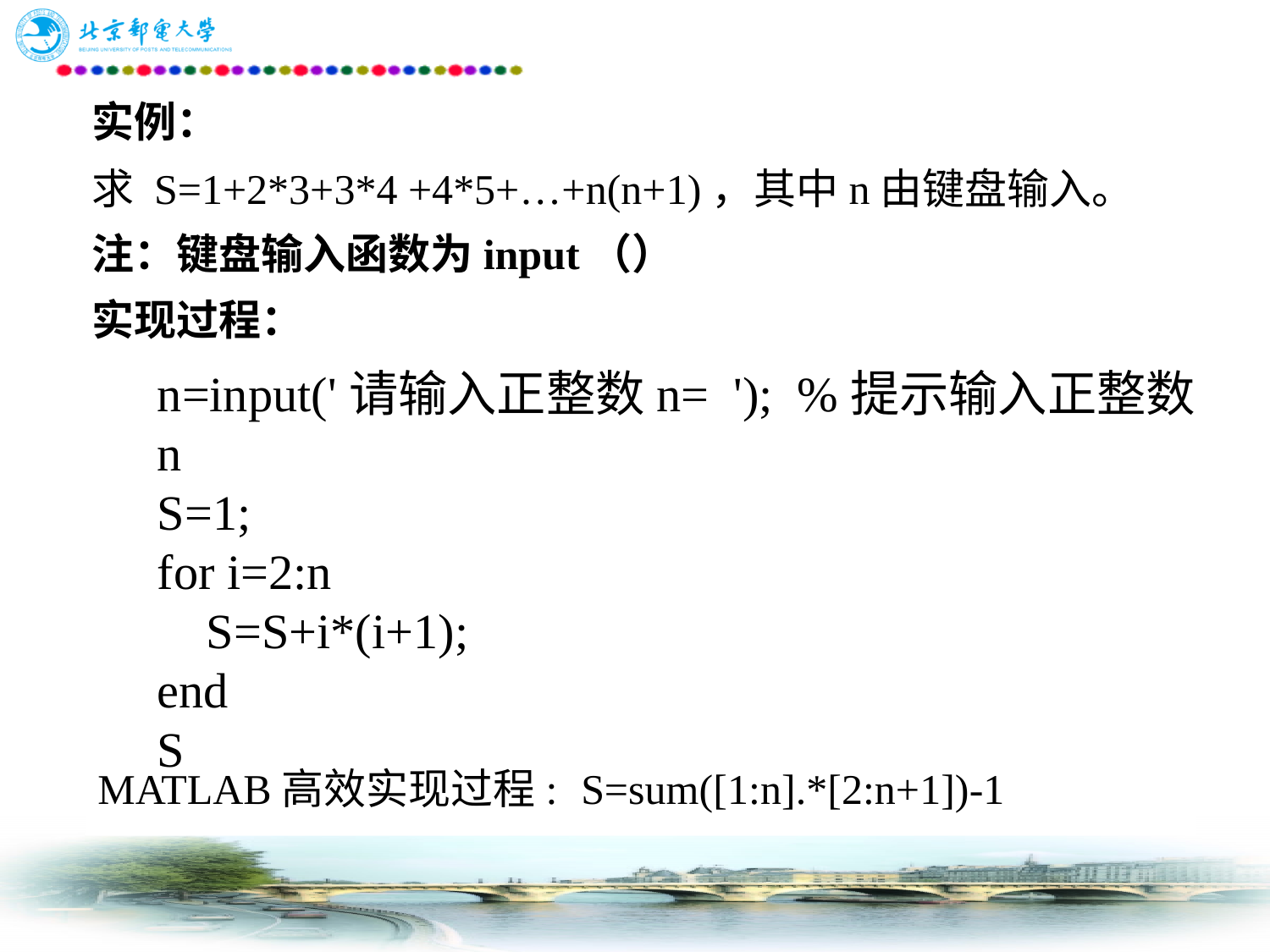

# 实例： 求 S=1+2*3+3*4 +4*5+…+n(n+1)，其中n由键盘输入。 注：键盘输入函数为input（） 实现过程：
n=input('请输入正整数n=  ');  %提示输入正整数n
S=1;
for i=2:n
    S=S+i*(i+1);
end
S
MATLAB高效实现过程:
S=sum([1:n].*[2:n+1])-1